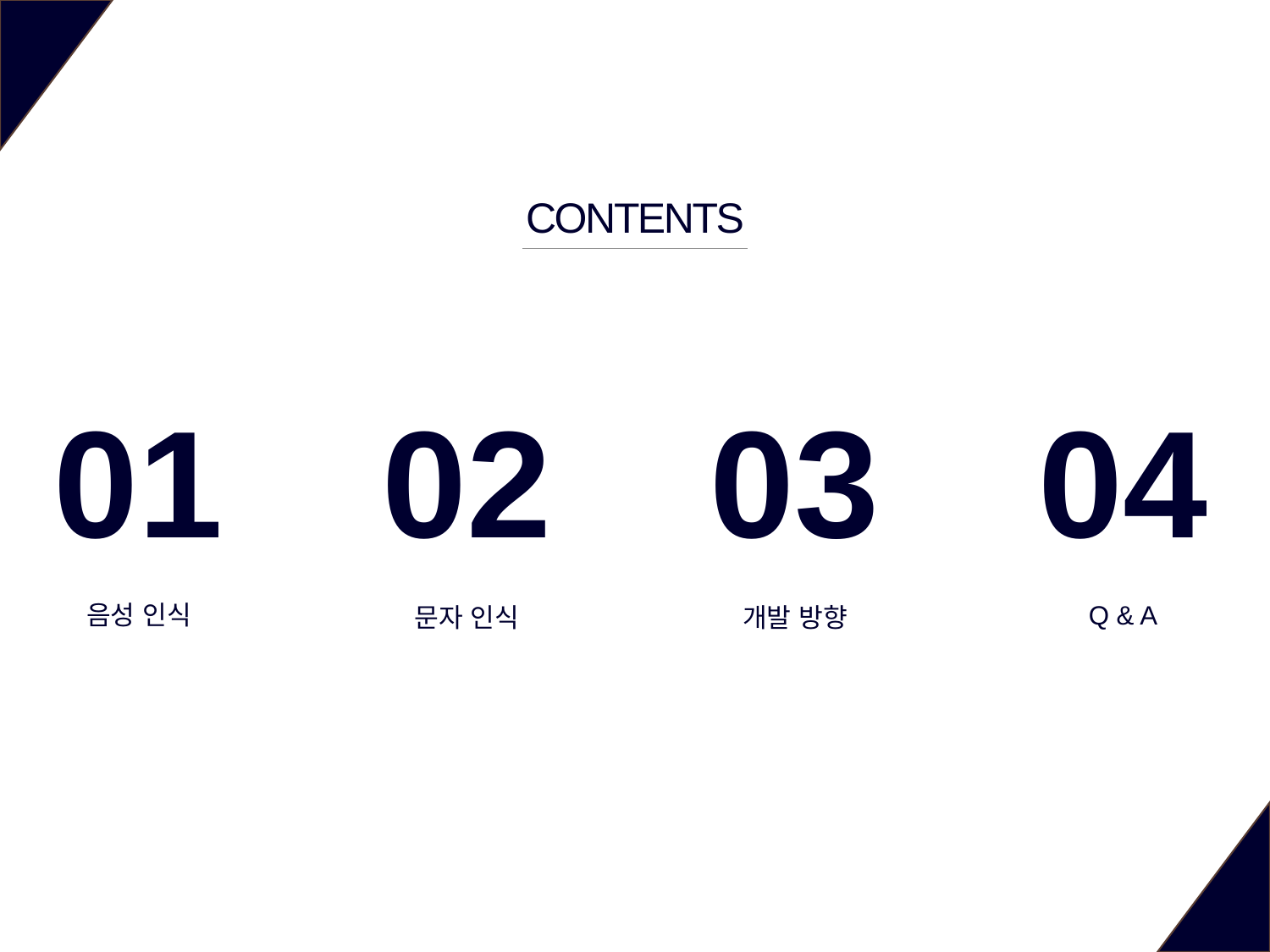

CONTENTS
01
02
03
04
Q & A
음성 인식
문자 인식
개발 방향